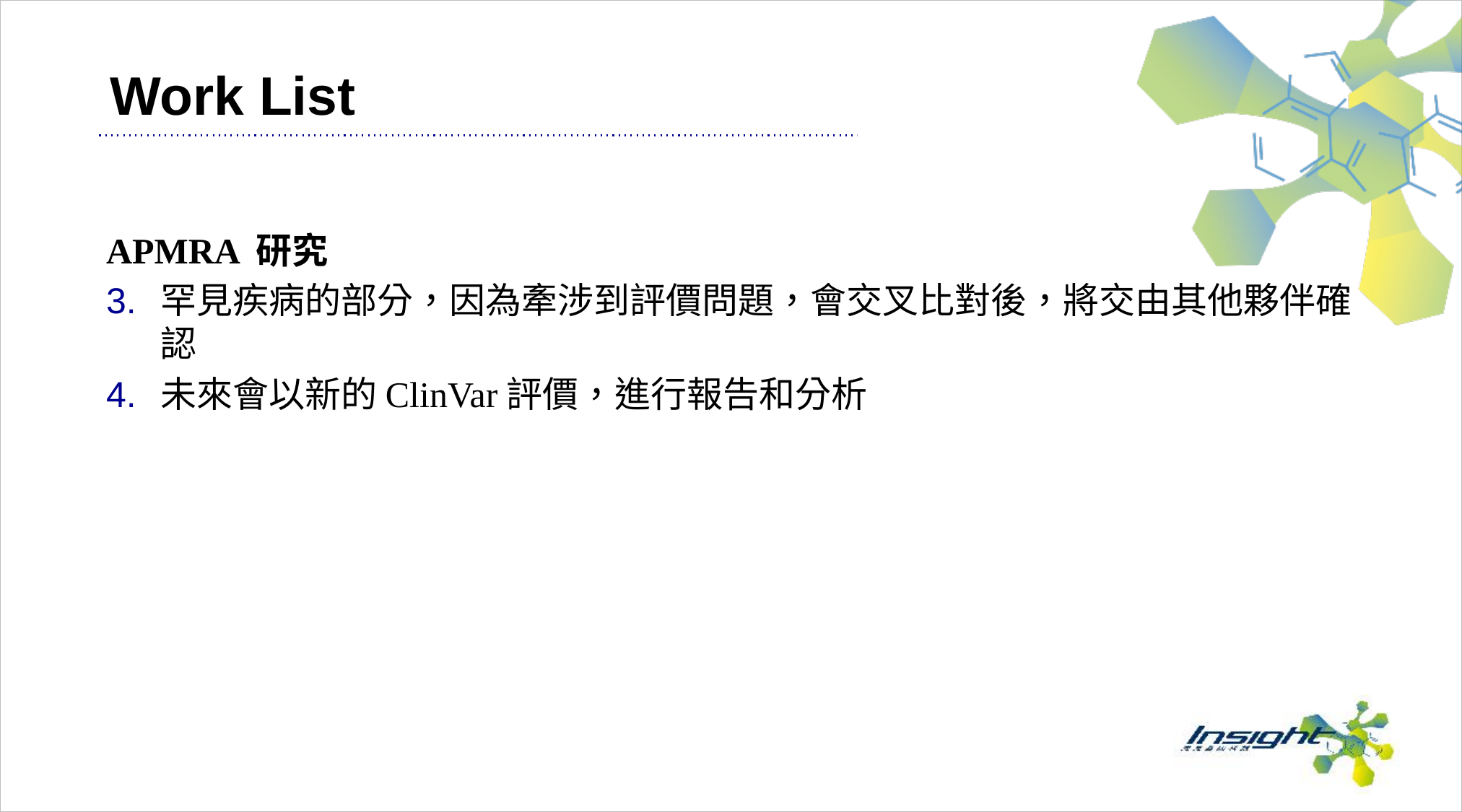

# Work List

APMRA 研究
罕見疾病的部分，因為牽涉到評價問題，會交叉比對後，將交由其他夥伴確認
未來會以新的ClinVar評價，進行報告和分析